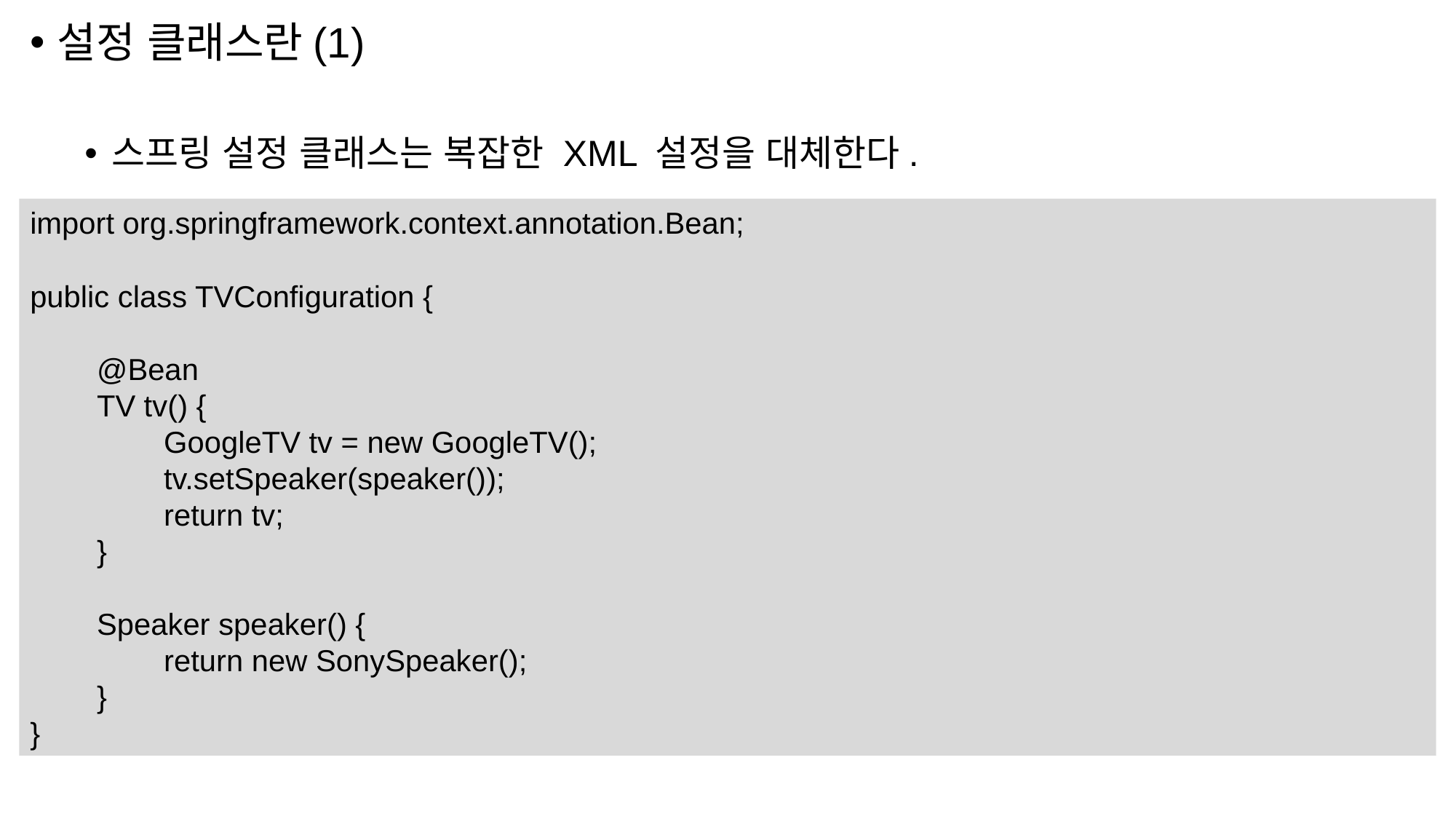

설정 클래스란(1)

스프링 설정 클래스는 복잡한 XML 설정을 대체한다.
import org.springframework.context.annotation.Bean;

public class TVConfiguration {

        @Bean
        TV tv() {
                GoogleTV tv = new GoogleTV();
                tv.setSpeaker(speaker());
                return tv;
        }

        Speaker speaker() {
                return new SonySpeaker();
        }
}